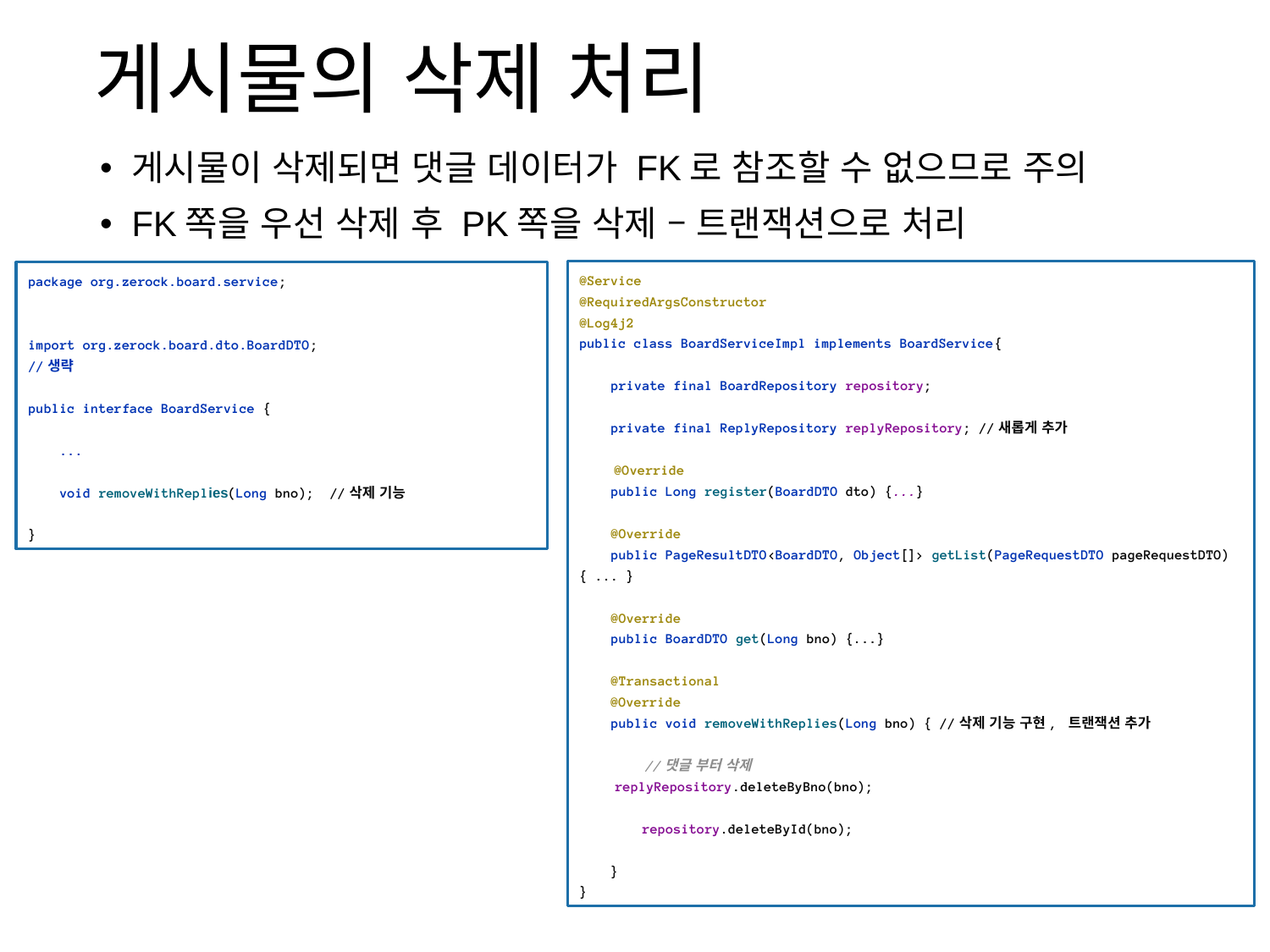

# 게시물의 삭제 처리
게시물이 삭제되면 댓글 데이터가 FK로 참조할 수 없으므로 주의
FK쪽을 우선 삭제 후 PK쪽을 삭제 – 트랜잭션으로 처리
@Service
@RequiredArgsConstructor
@Log4j2
public class BoardServiceImpl implements BoardService{
    private final BoardRepository repository;
    private final ReplyRepository replyRepository; //새롭게 추가
    @Override
    public Long register(BoardDTO dto) {...}
    @Override
    public PageResultDTO<BoardDTO, Object[]> getList(PageRequestDTO pageRequestDTO) { ... }
    @Override
    public BoardDTO get(Long bno) {...}
    @Transactional
    @Override
    public void removeWithReplies(Long bno) { //삭제 기능 구현, 트랜잭션 추가
        //댓글 부터 삭제
        replyRepository.deleteByBno(bno);
        repository.deleteById(bno);
    }
}
package org.zerock.board.service;
import org.zerock.board.dto.BoardDTO;
//생략
public interface BoardService {
    ...
    void removeWithReplies(Long bno);  //삭제 기능
}